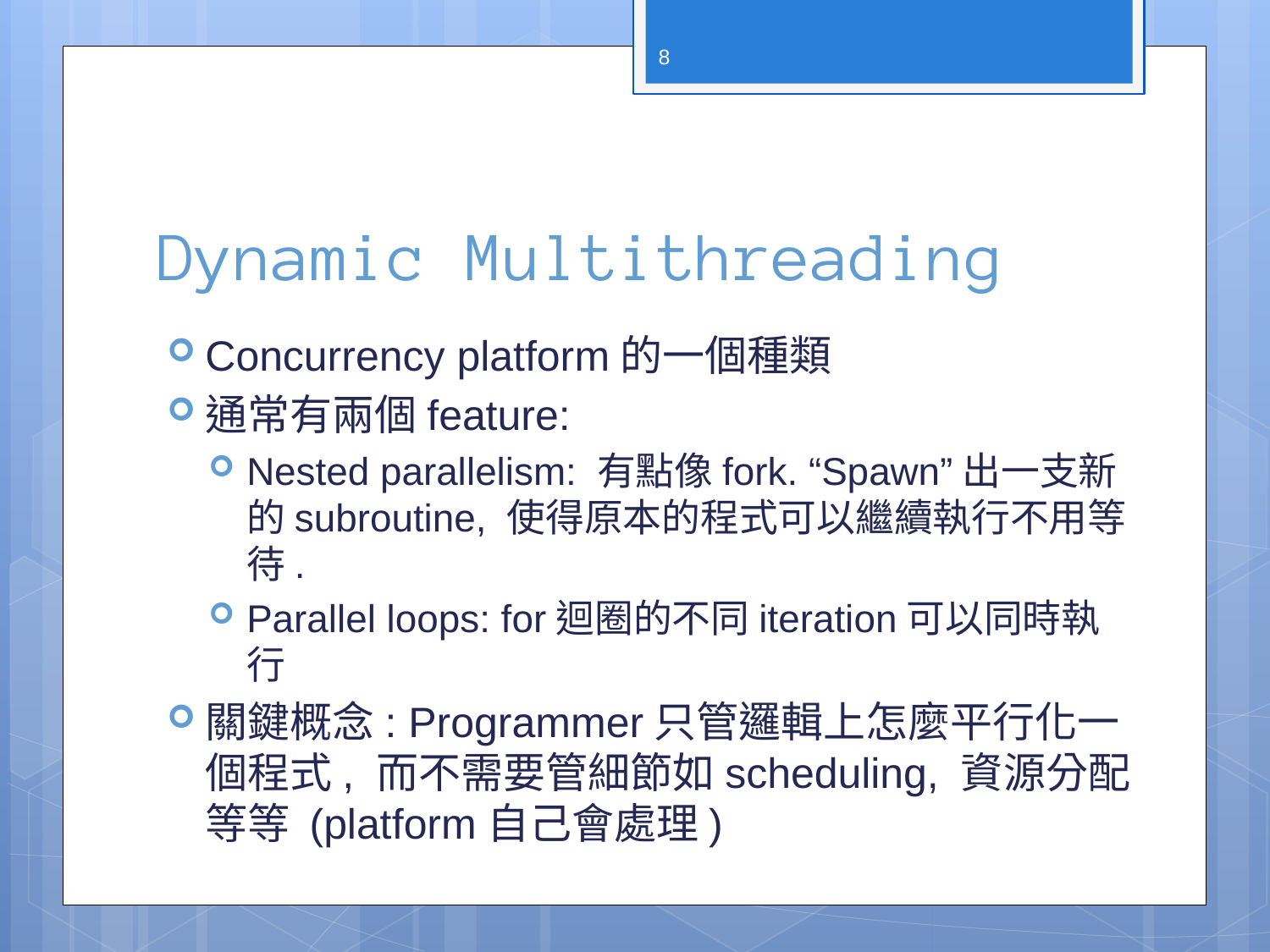

8
# Dynamic Multithreading
Concurrency platform的一個種類
通常有兩個feature:
Nested parallelism: 有點像fork. “Spawn”出一支新的subroutine, 使得原本的程式可以繼續執行不用等待.
Parallel loops: for迴圈的不同iteration可以同時執行
關鍵概念: Programmer只管邏輯上怎麼平行化一個程式, 而不需要管細節如scheduling, 資源分配等等 (platform自己會處理)